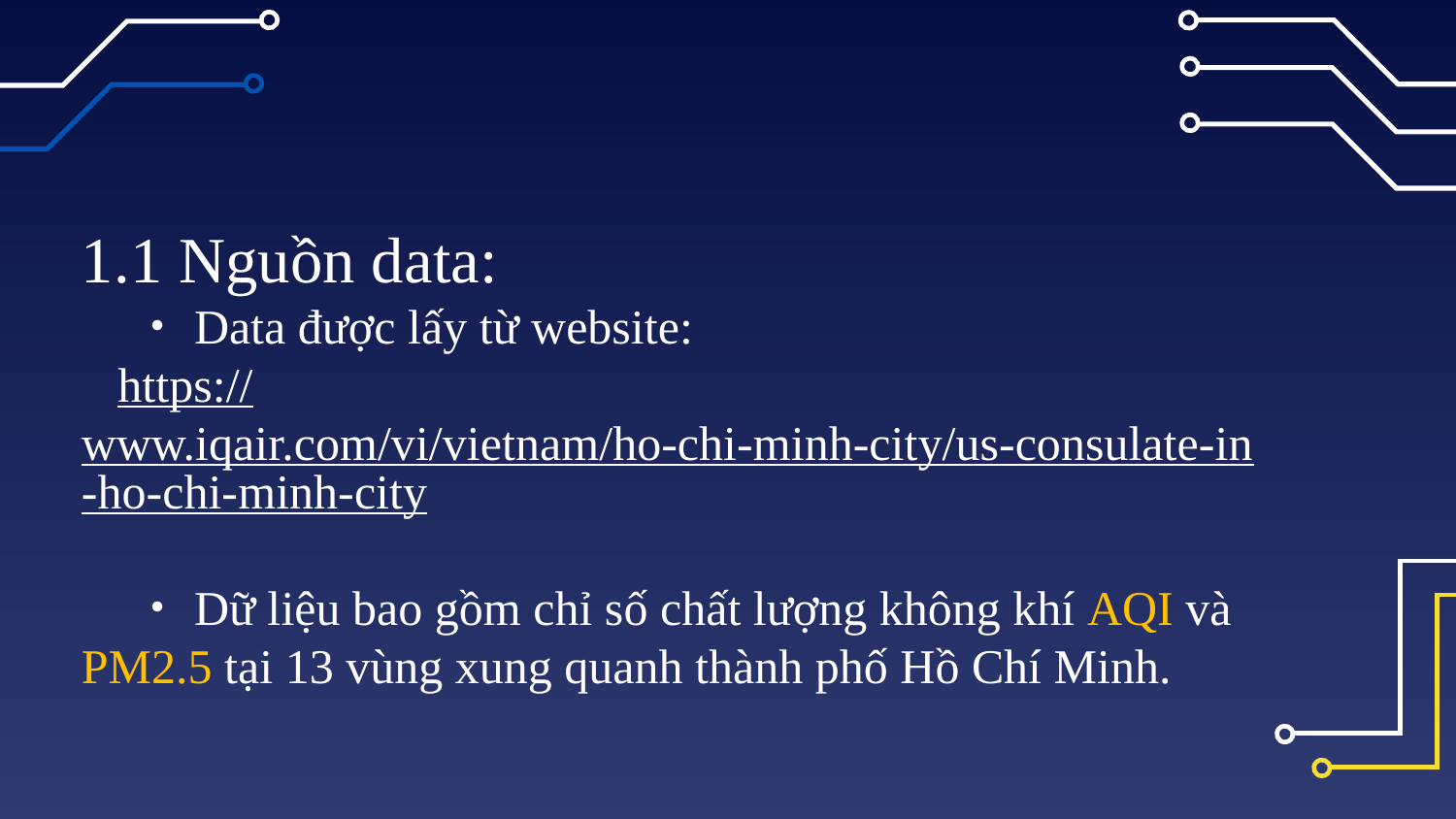

1.1 Nguồn data:
   ・Data được lấy từ website:
   https://www.iqair.com/vi/vietnam/ho-chi-minh-city/us-consulate-in-ho-chi-minh-city

   ・Dữ liệu bao gồm chỉ số chất lượng không khí AQI và PM2.5 tại 13 vùng xung quanh thành phố Hồ Chí Minh.